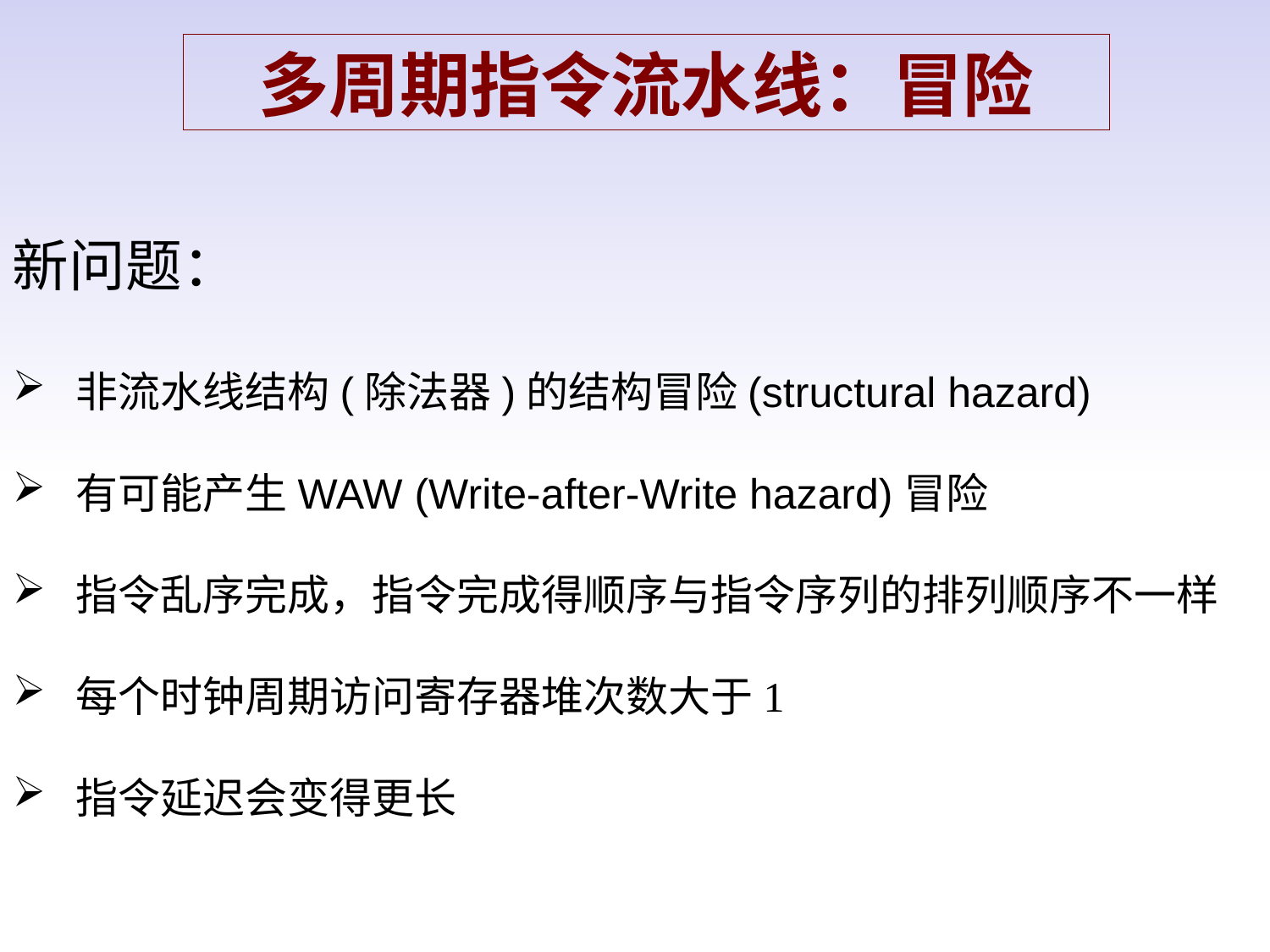

多周期指令流水线：冒险
新问题：

非流水线结构(除法器)的结构冒险(structural hazard)

有可能产生WAW (Write-after-Write hazard)冒险

指令乱序完成，指令完成得顺序与指令序列的排列顺序不一样

每个时钟周期访问寄存器堆次数大于1

指令延迟会变得更长